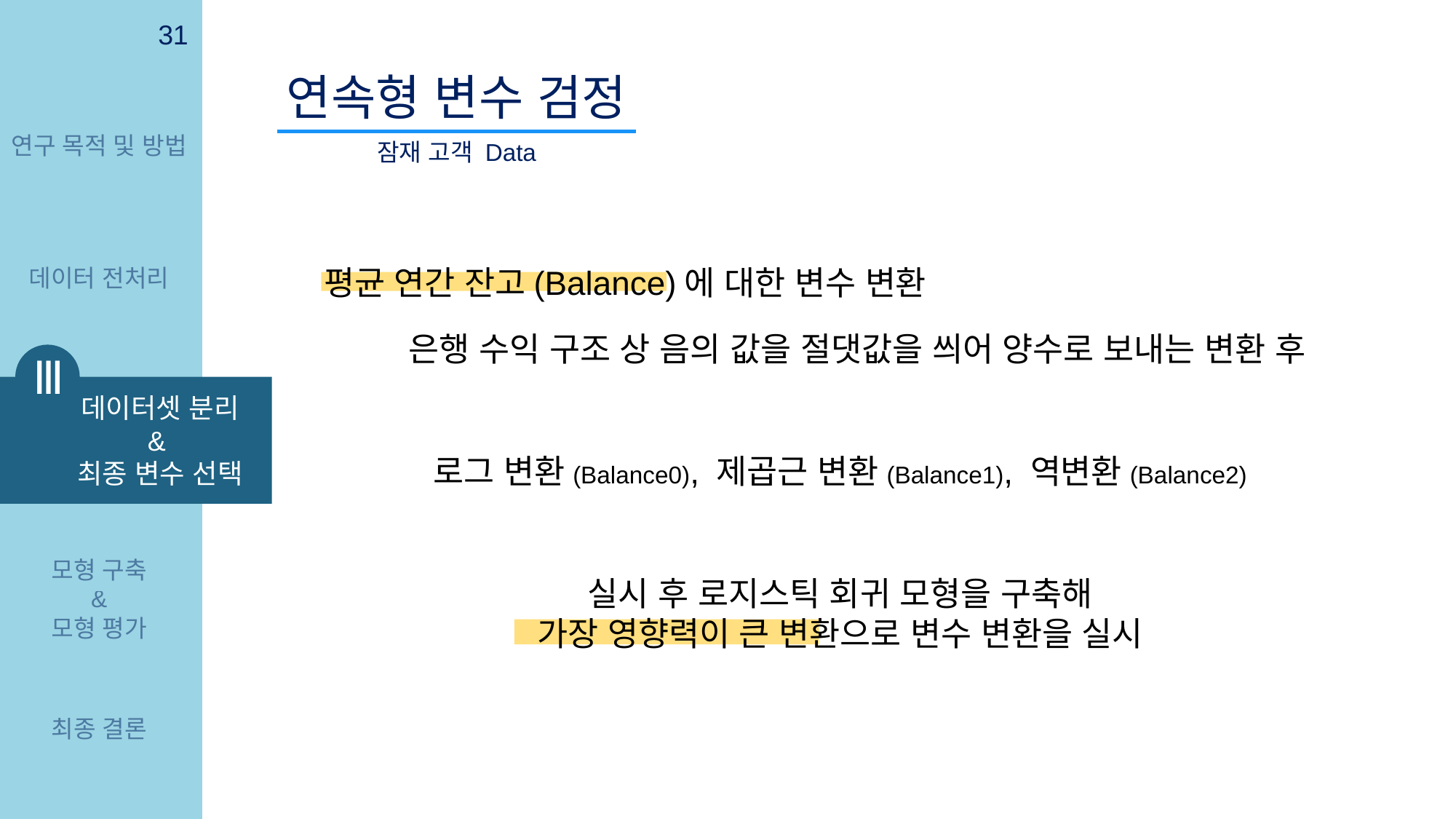

31
연속형 변수 검정
연구 목적 및 방법
잠재 고객 Data
평균 연간 잔고(Balance)에 대한 변수 변환
데이터 전처리

은행 수익 구조 상 음의 값을 절댓값을 씌어 양수로 보내는 변환 후
Ⅲ

      데이터셋 분리
      &
      최종 변수 선택
로그 변환(Balance0), 제곱근 변환(Balance1), 역변환(Balance2)
모형 구축
&
모형 평가
실시 후 로지스틱 회귀 모형을 구축해
가장 영향력이 큰 변환으로 변수 변환을 실시

최종 결론